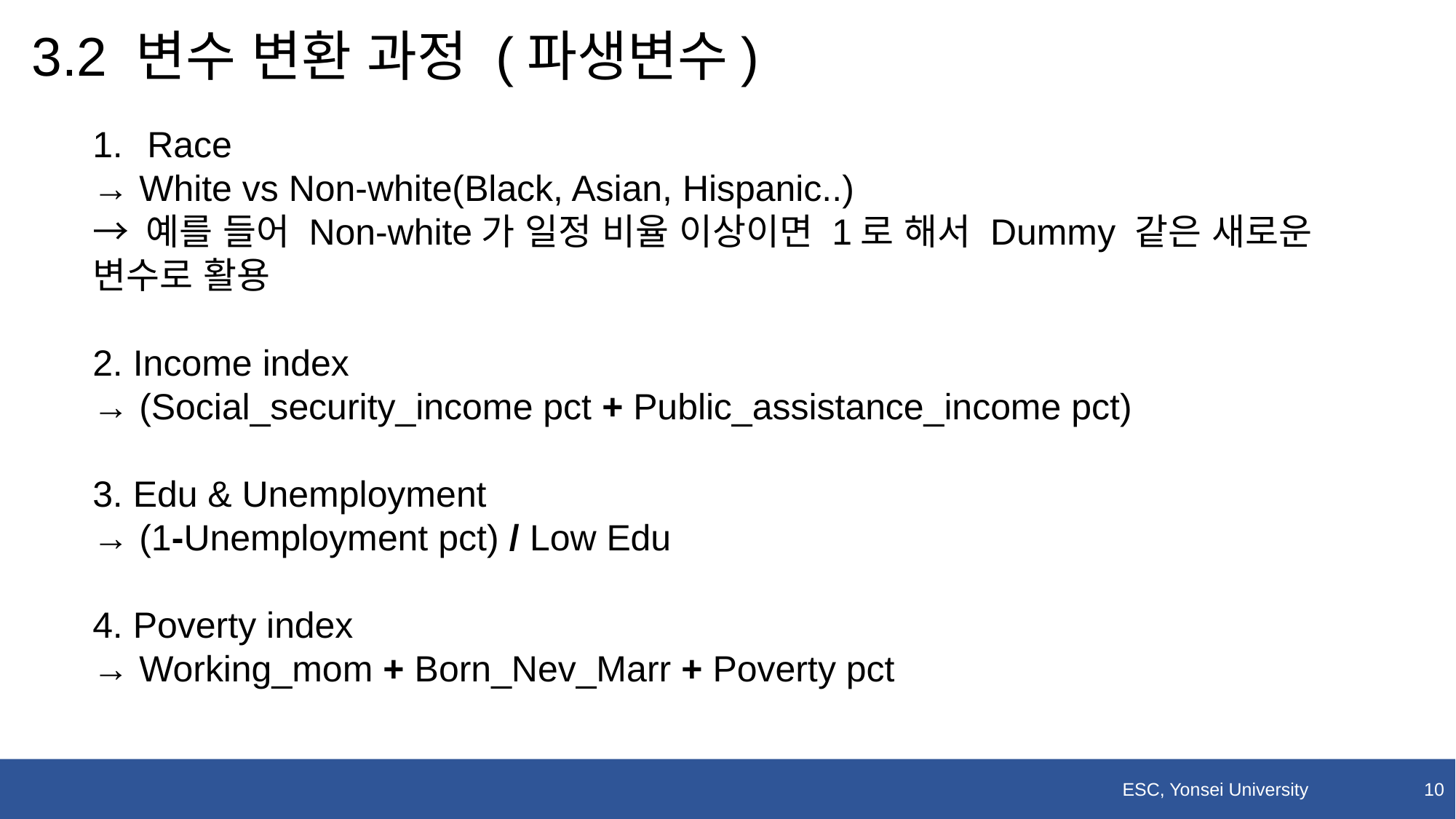

# 3.2 변수 변환 과정 (파생변수)
Race
→ White vs Non-white(Black, Asian, Hispanic..)
→ 예를 들어 Non-white가 일정 비율 이상이면 1로 해서 Dummy 같은 새로운 변수로 활용

2. Income index
→ (Social_security_income pct + Public_assistance_income pct)

3. Edu & Unemployment
→ (1-Unemployment pct) / Low Edu

4. Poverty index
→ Working_mom + Born_Nev_Marr + Poverty pct
ESC, Yonsei University
10